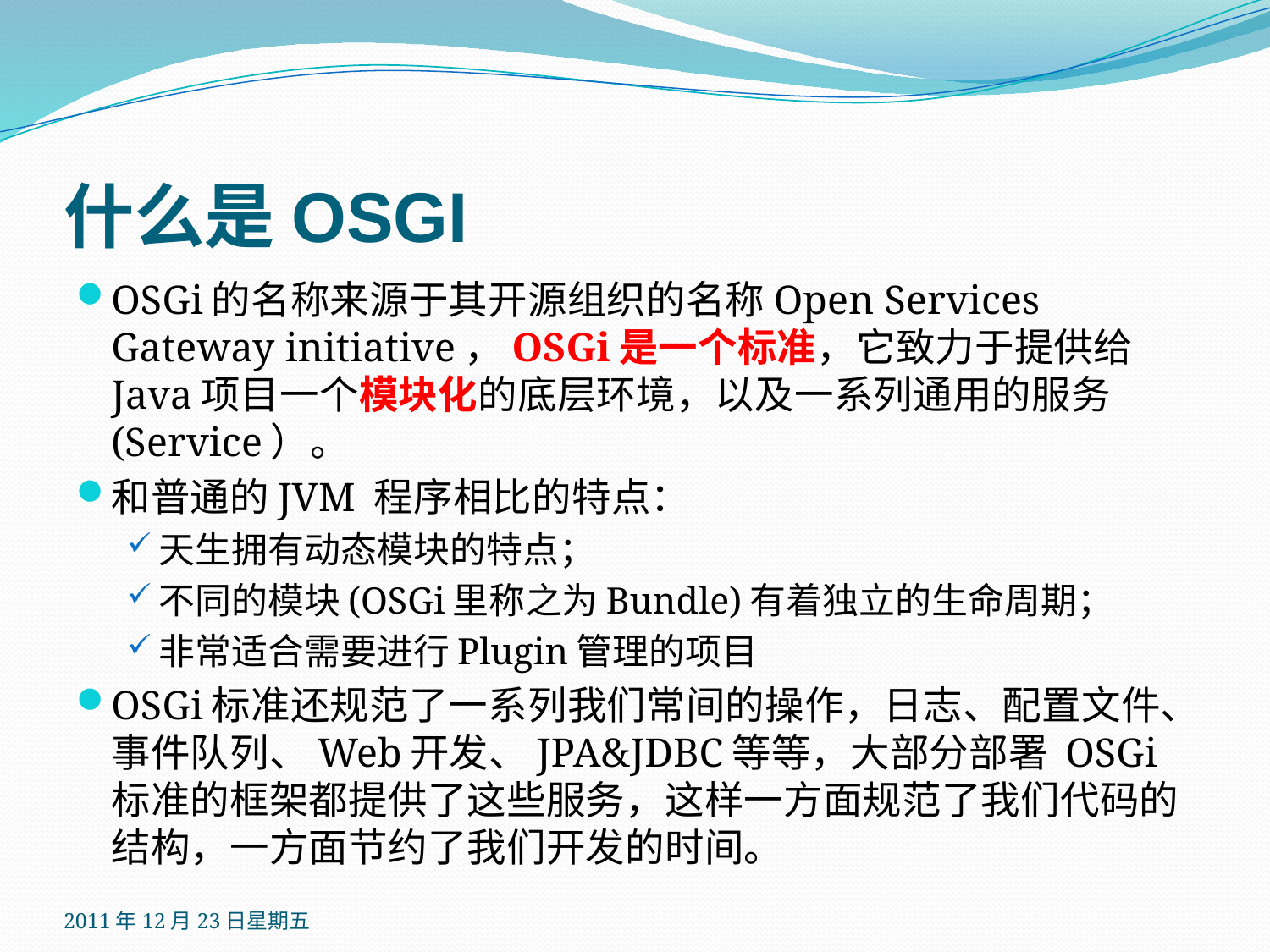

# 什么是OSGI
OSGi的名称来源于其开源组织的名称Open Services Gateway initiative，OSGi是一个标准，它致力于提供给Java项目一个模块化的底层环境，以及一系列通用的服务(Service）。
和普通的JVM 程序相比的特点：
天生拥有动态模块的特点；
不同的模块(OSGi里称之为Bundle)有着独立的生命周期；
非常适合需要进行Plugin管理的项目
OSGi标准还规范了一系列我们常间的操作，日志、配置文件、事件队列、Web开发、JPA&JDBC等等，大部分部署 OSGi标准的框架都提供了这些服务，这样一方面规范了我们代码的结构，一方面节约了我们开发的时间。
2011年12月23日星期五